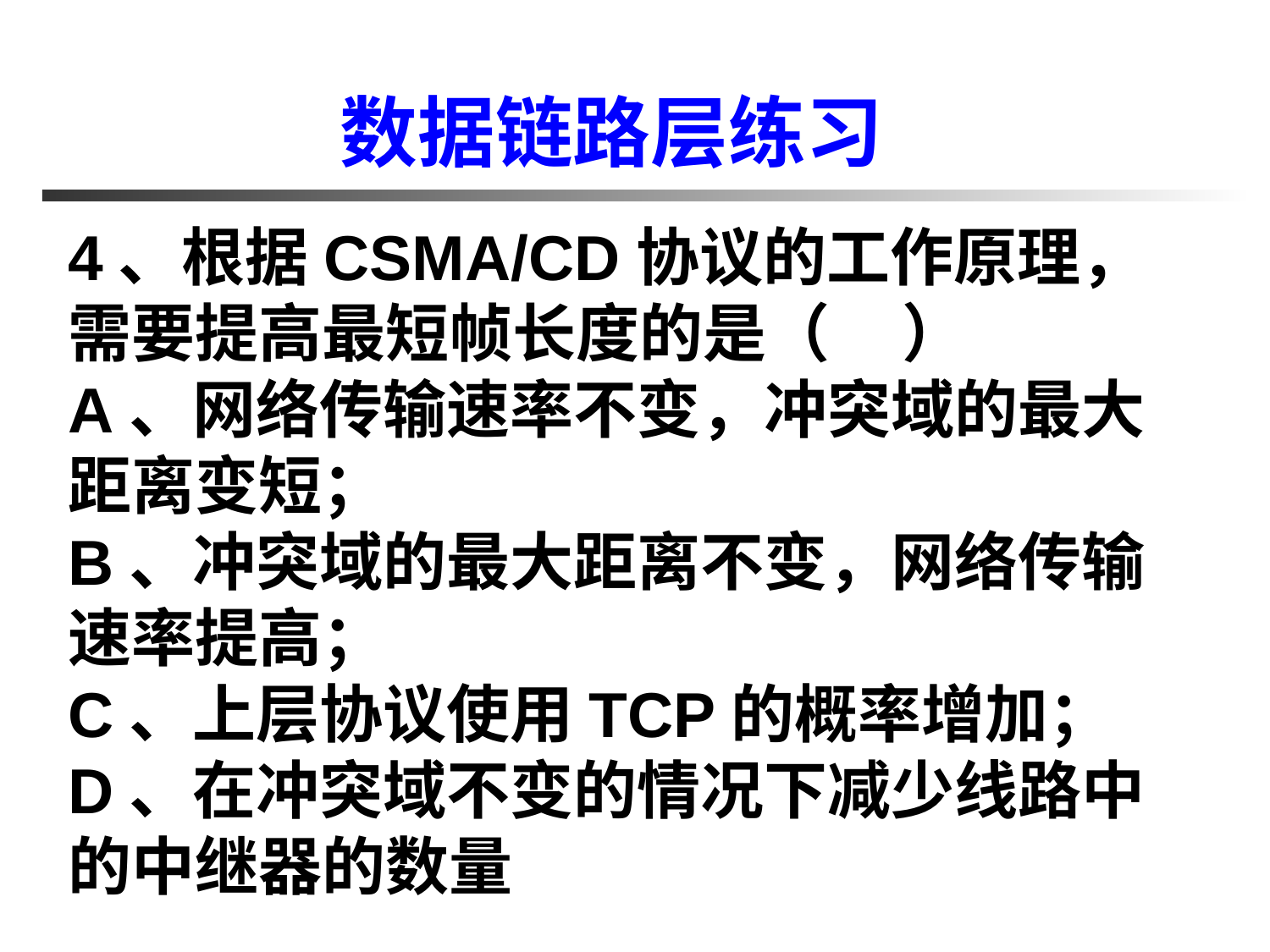

数据链路层练习
4、根据CSMA/CD协议的工作原理，需要提高最短帧长度的是（     ）
A、网络传输速率不变，冲突域的最大距离变短；
B、冲突域的最大距离不变，网络传输速率提高；
C、上层协议使用TCP的概率增加；
D、在冲突域不变的情况下减少线路中的中继器的数量